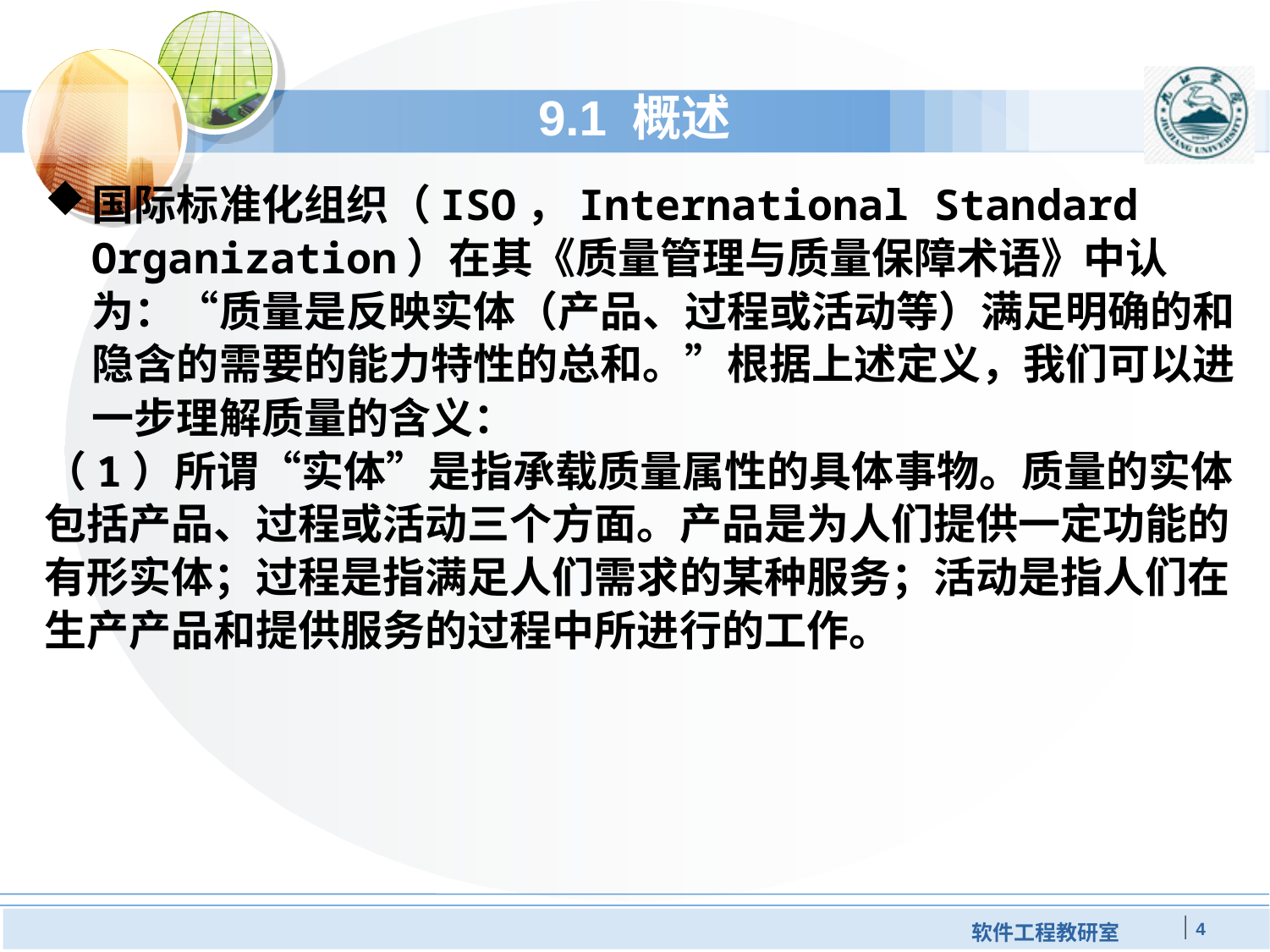

# 9.1 概述
国际标准化组织（ISO，International Standard Organization）在其《质量管理与质量保障术语》中认为：“质量是反映实体（产品、过程或活动等）满足明确的和隐含的需要的能力特性的总和。”根据上述定义，我们可以进一步理解质量的含义：
（1）所谓“实体”是指承载质量属性的具体事物。质量的实体包括产品、过程或活动三个方面。产品是为人们提供一定功能的有形实体；过程是指满足人们需求的某种服务；活动是指人们在生产产品和提供服务的过程中所进行的工作。